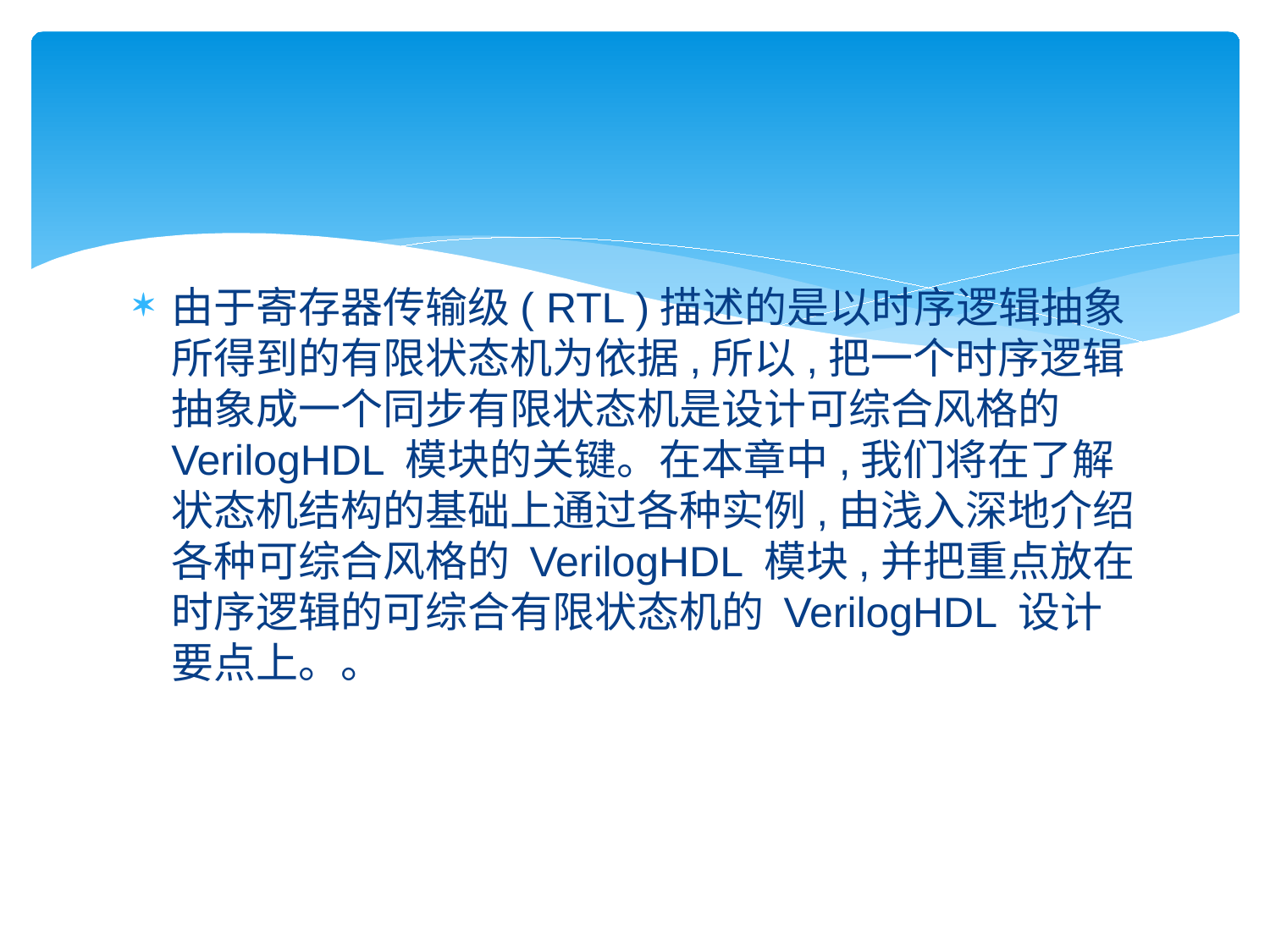

#
由于寄存器传输级( RTL )描述的是以时序逻辑抽象所得到的有限状态机为依据,所以,把一个时序逻辑抽象成一个同步有限状态机是设计可综合风格的 VerilogHDL 模块的关键。在本章中,我们将在了解状态机结构的基础上通过各种实例,由浅入深地介绍各种可综合风格的 VerilogHDL 模块,并把重点放在时序逻辑的可综合有限状态机的 VerilogHDL 设计要点上。。